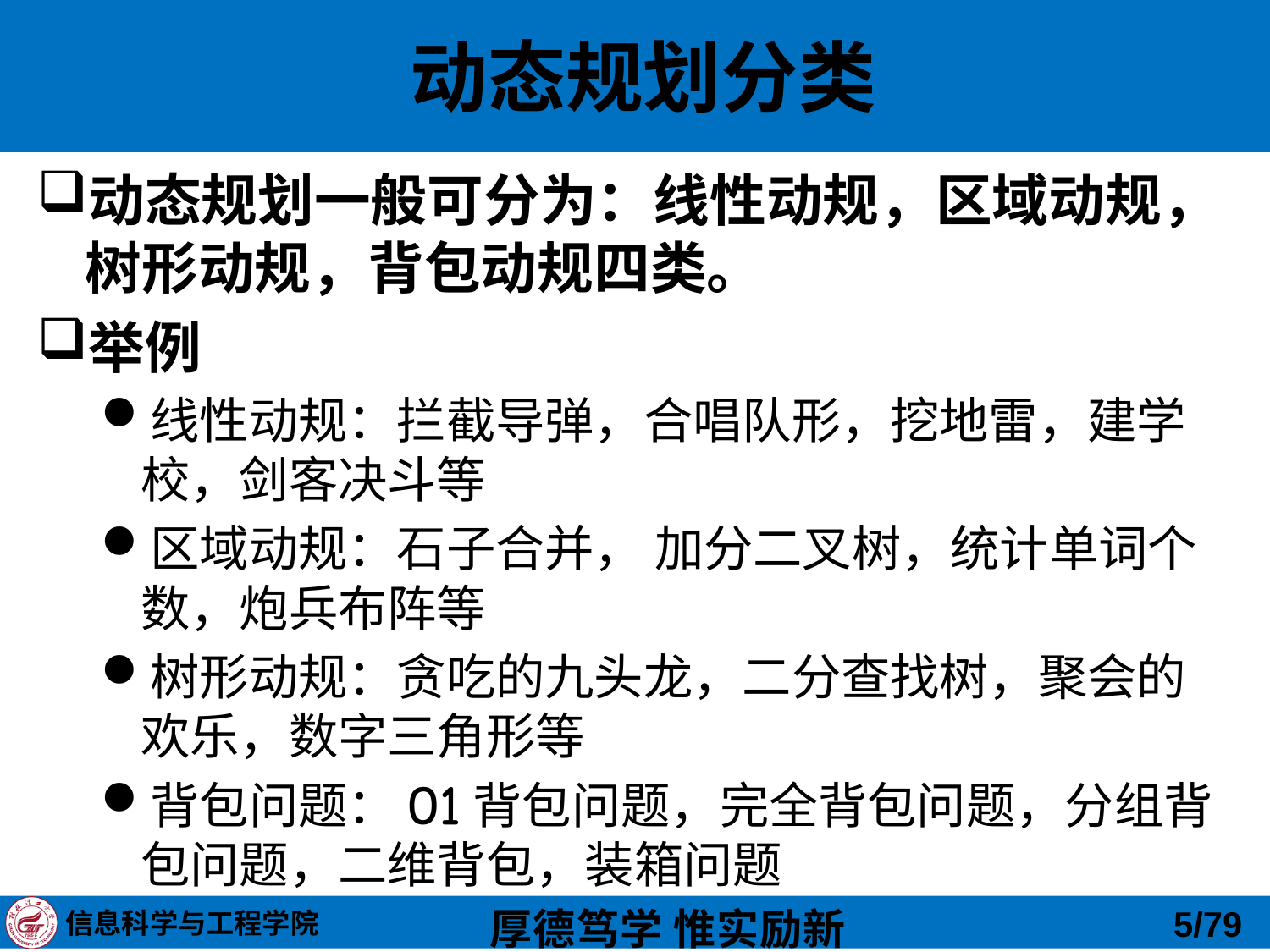

# 动态规划分类
动态规划一般可分为：线性动规，区域动规，树形动规，背包动规四类。
举例
线性动规：拦截导弹，合唱队形，挖地雷，建学校，剑客决斗等
区域动规：石子合并， 加分二叉树，统计单词个数，炮兵布阵等
树形动规：贪吃的九头龙，二分查找树，聚会的欢乐，数字三角形等
背包问题：01背包问题，完全背包问题，分组背包问题，二维背包，装箱问题
5/79